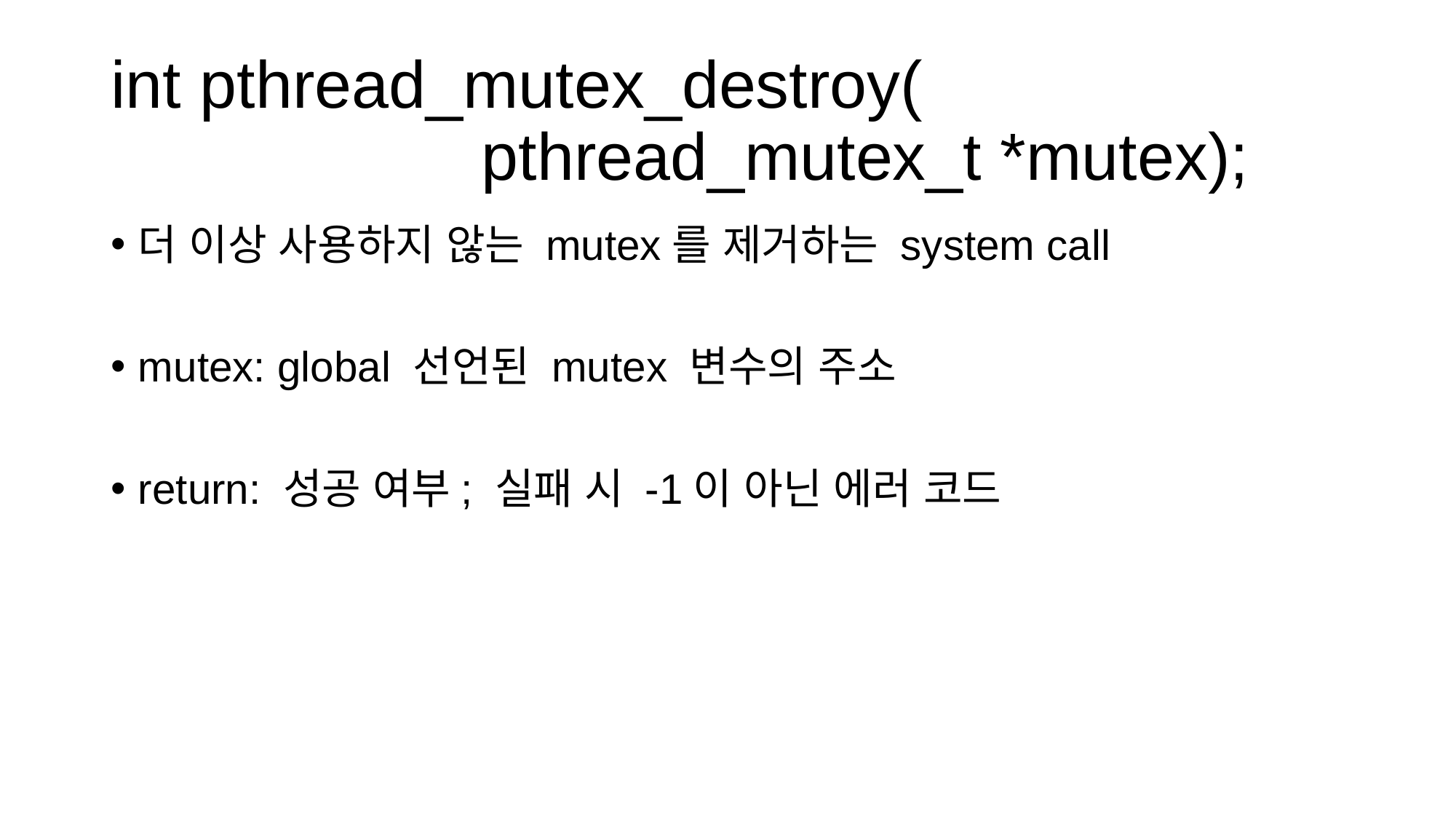

# int pthread_mutex_destroy( pthread_mutex_t *mutex);
더 이상 사용하지 않는 mutex를 제거하는 system call

mutex: global 선언된 mutex 변수의 주소

return: 성공 여부; 실패 시 -1이 아닌 에러 코드